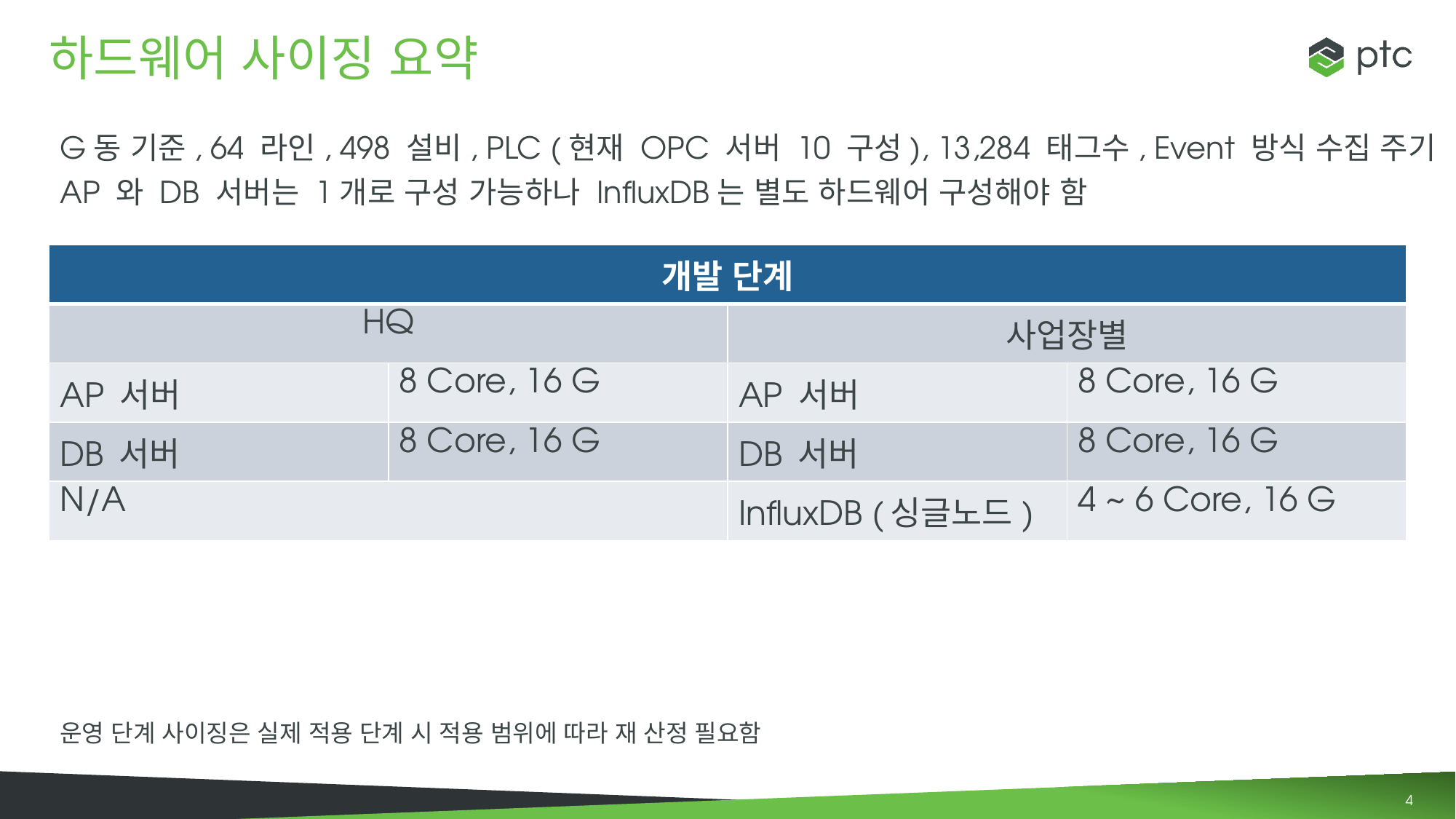

# 하드웨어 사이징 요약
G동 기준, 64 라인, 498 설비, PLC (현재 OPC 서버 10 구성), 13,284 태그수, Event 방식 수집 주기
AP 와 DB 서버는 1개로 구성 가능하나 InfluxDB는 별도 하드웨어 구성해야 함
| 개발 단계 |  |  |  |
| --- | --- | --- | --- |
| HQ |  | 사업장별 |  |
| AP 서버 | 8 Core, 16 G | AP 서버 | 8 Core, 16 G |
| DB 서버 | 8 Core, 16 G | DB 서버 | 8 Core, 16 G |
| N/A |  | InfluxDB (싱글노드) | 4 ~ 6 Core, 16 G |
운영 단계 사이징은 실제 적용 단계 시 적용 범위에 따라 재 산정 필요함